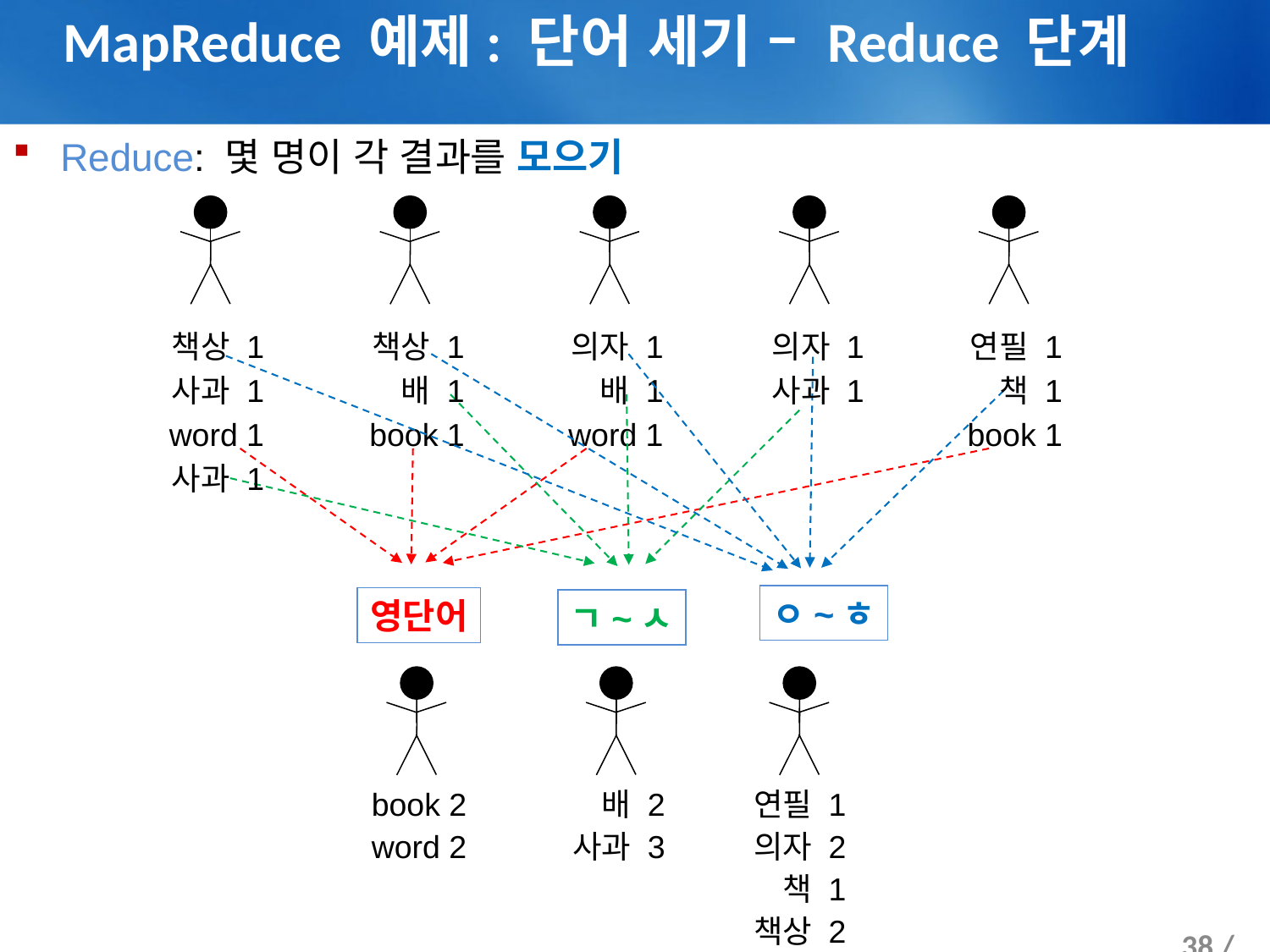

# MapReduce 예제: 단어 세기 – Reduce 단계
Reduce: 몇 명이 각 결과를 모으기

책상 1
사과 1
word 1
사과 1
책상 1
배 1
book 1
의자 1
배 1
word 1
의자 1
사과 1
연필 1
책 1
book 1
ㅇ~ㅎ
영단어
ㄱ~ㅅ

book 2
word 2
배 2
사과 3
연필 1
의자 2
책 1
책상 2
38 /